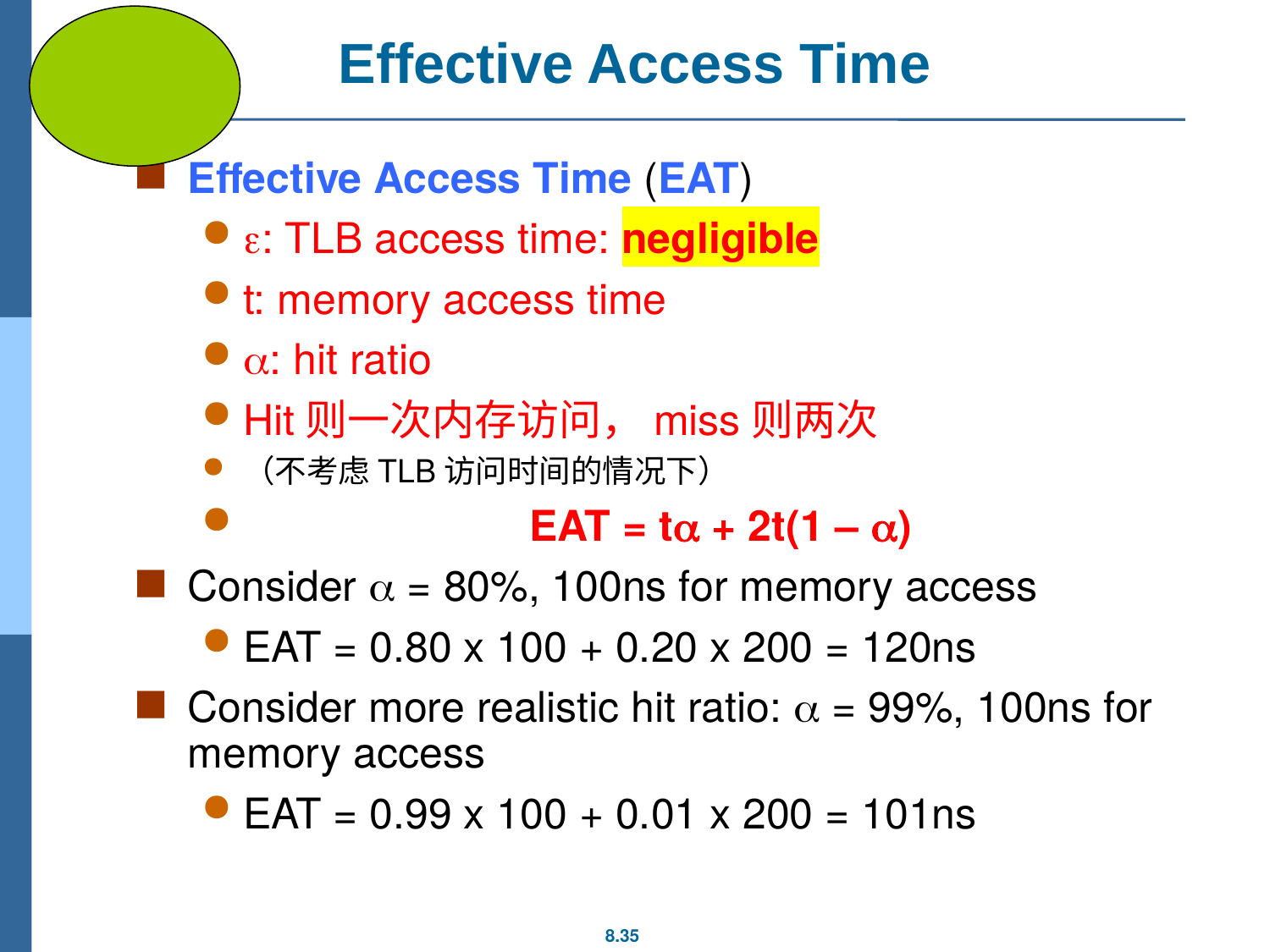

# Effective Access Time
Effective Access Time (EAT)
ε: TLB access time: negligible
t: memory access time
α: hit ratio
Hit则一次内存访问，miss则两次
（不考虑TLB访问时间的情况下）
	EAT = tα + 2t(1 – α)
Consider α = 80%, 100ns for memory access
EAT = 0.80 x 100 + 0.20 x 200 = 120ns
Consider more realistic hit ratio: α = 99%, 100ns for memory access
EAT = 0.99 x 100 + 0.01 x 200 = 101ns